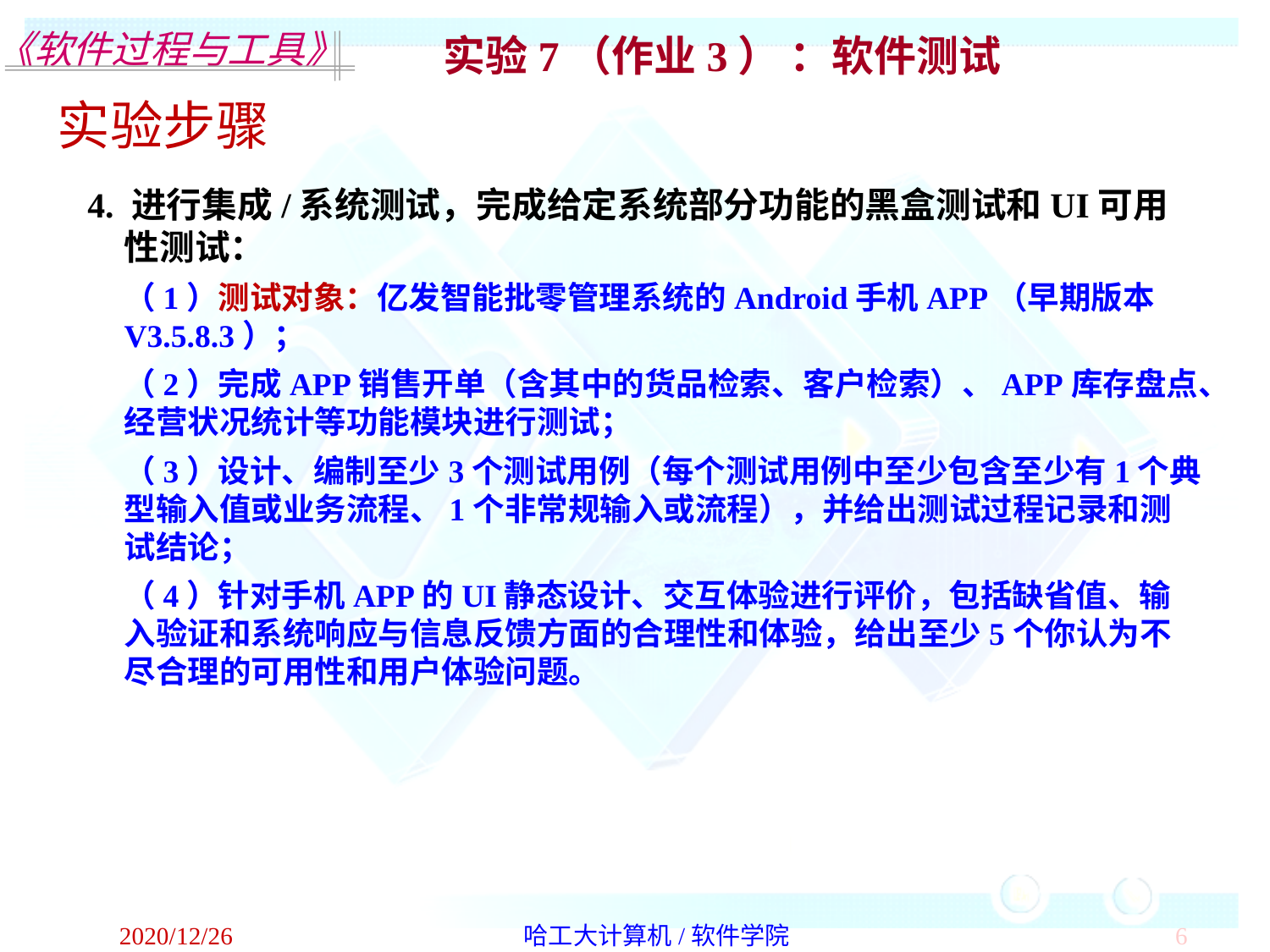

实验7（作业3） ：软件测试
实验步骤
4. 进行集成/系统测试，完成给定系统部分功能的黑盒测试和UI可用性测试：
    （1）测试对象：亿发智能批零管理系统的Android手机APP（早期版本V3.5.8.3）；
    （2）完成APP销售开单（含其中的货品检索、客户检索）、APP库存盘点、经营状况统计等功能模块进行测试；
    （3）设计、编制至少3个测试用例（每个测试用例中至少包含至少有1个典型输入值或业务流程、1个非常规输入或流程），并给出测试过程记录和测试结论；
    （4）针对手机APP的UI静态设计、交互体验进行评价，包括缺省值、输入验证和系统响应与信息反馈方面的合理性和体验，给出至少5个你认为不尽合理的可用性和用户体验问题。